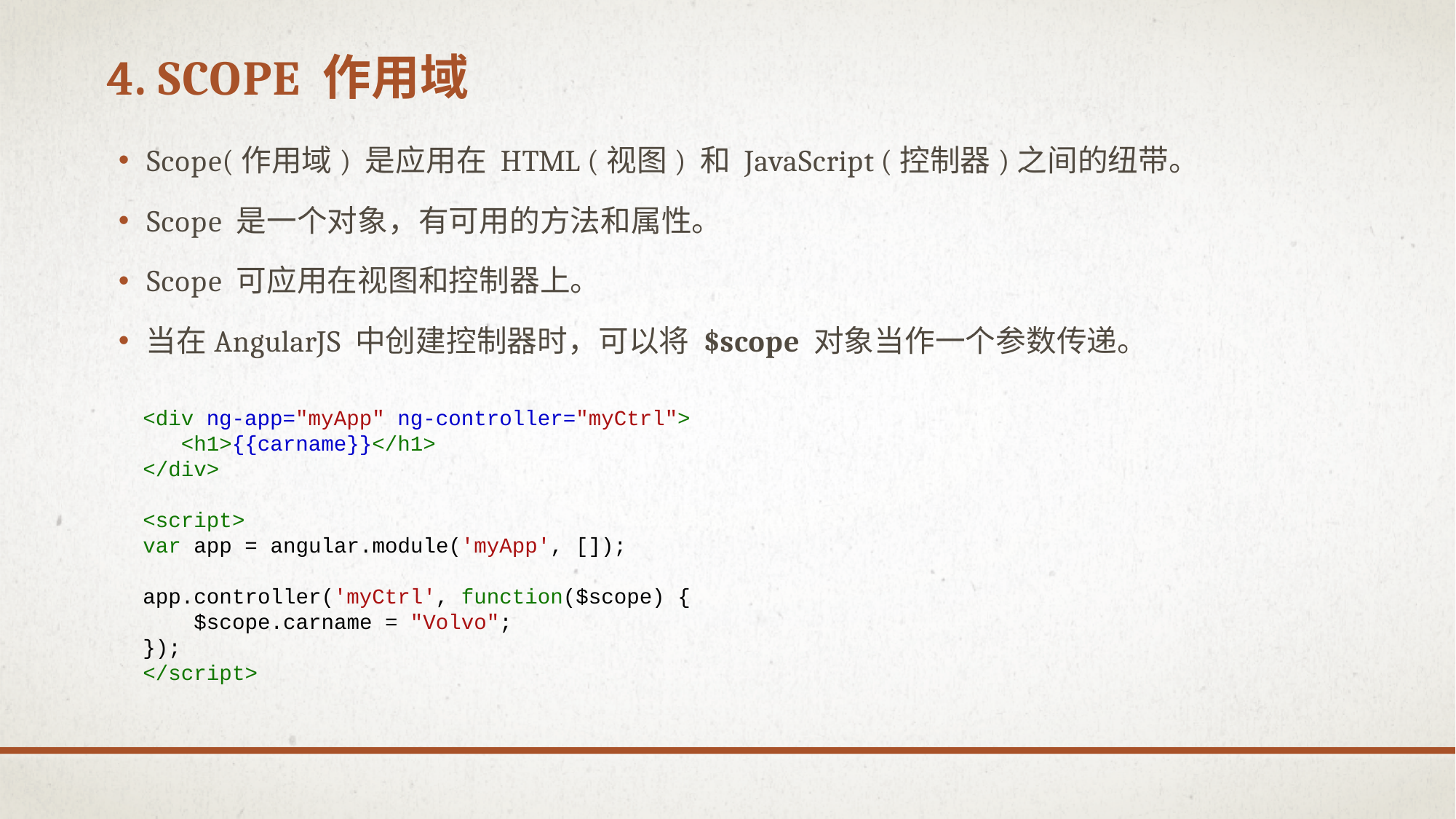

# 4. Scope 作用域
Scope(作用域) 是应用在 HTML (视图) 和 JavaScript (控制器)之间的纽带。
Scope 是一个对象，有可用的方法和属性。
Scope 可应用在视图和控制器上。
当在AngularJS 中创建控制器时，可以将 $scope 对象当作一个参数传递。
<div ng-app="myApp" ng-controller="myCtrl">
   <h1>{{carname}}</h1>
</div>
<script>
var app = angular.module('myApp', []);
app.controller('myCtrl', function($scope) {
    $scope.carname = "Volvo";
});
</script>